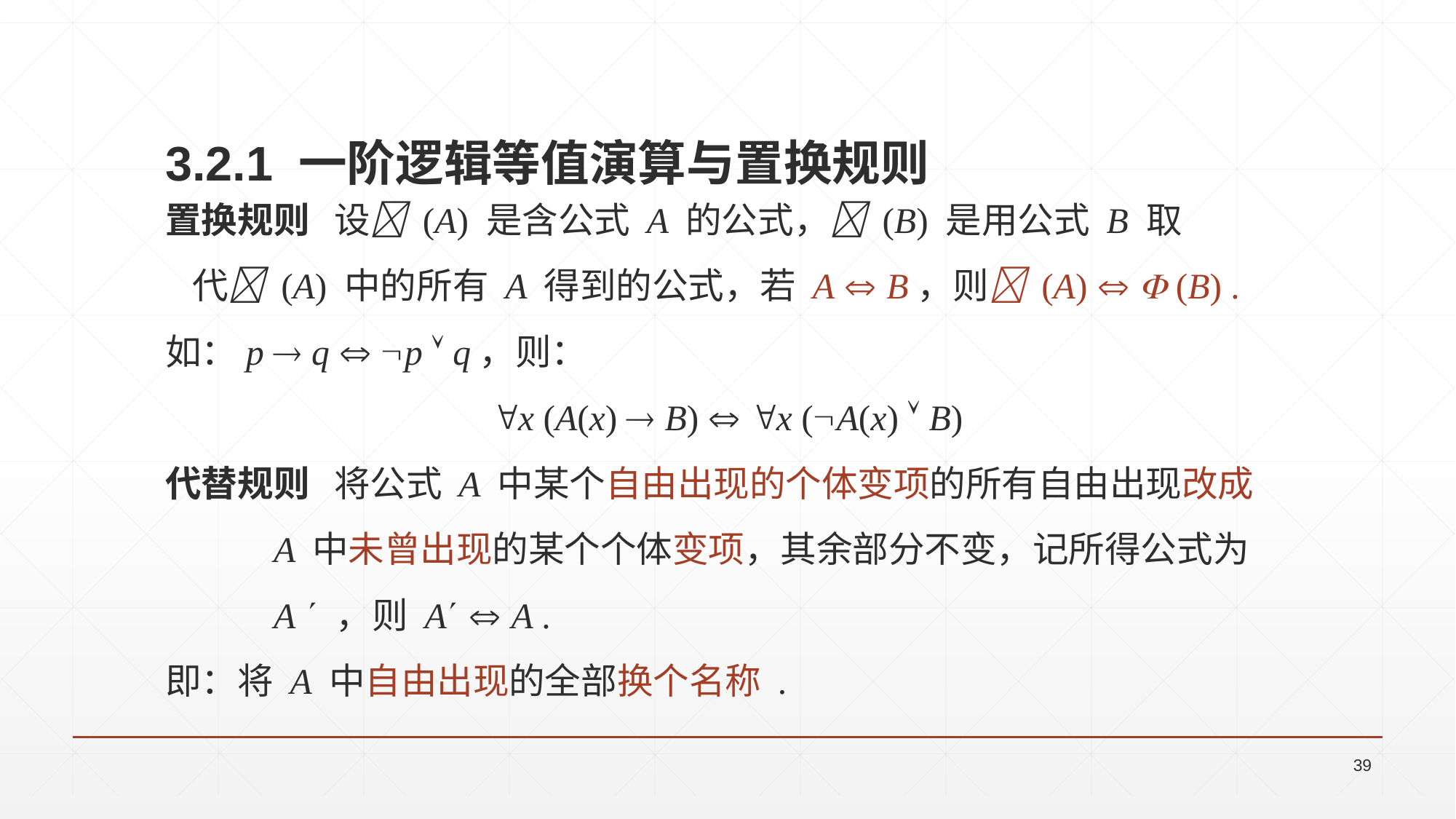

3.2.1 一阶逻辑等值演算与置换规则
置换规则   设Φ (A) 是含公式 A 的公式，Φ (B) 是用公式 B 取
		代Φ (A) 中的所有 A 得到的公式，若 A ⇔ B，则Φ (A) ⇔ Φ (B) .
如：p → q ⇔ ¬p ∨ q，则：
∀x (A(x) → B) ⇔ ∀x (¬A(x) ∨ B)
代替规则   将公式 A 中某个自由出现的个体变项的所有自由出现改成
	A 中未曾出现的某个个体变项，其余部分不变，记所得公式为
	A ′ ，则 A′ ⇔ A .
即：将 A 中自由出现的全部换个名称 .
39